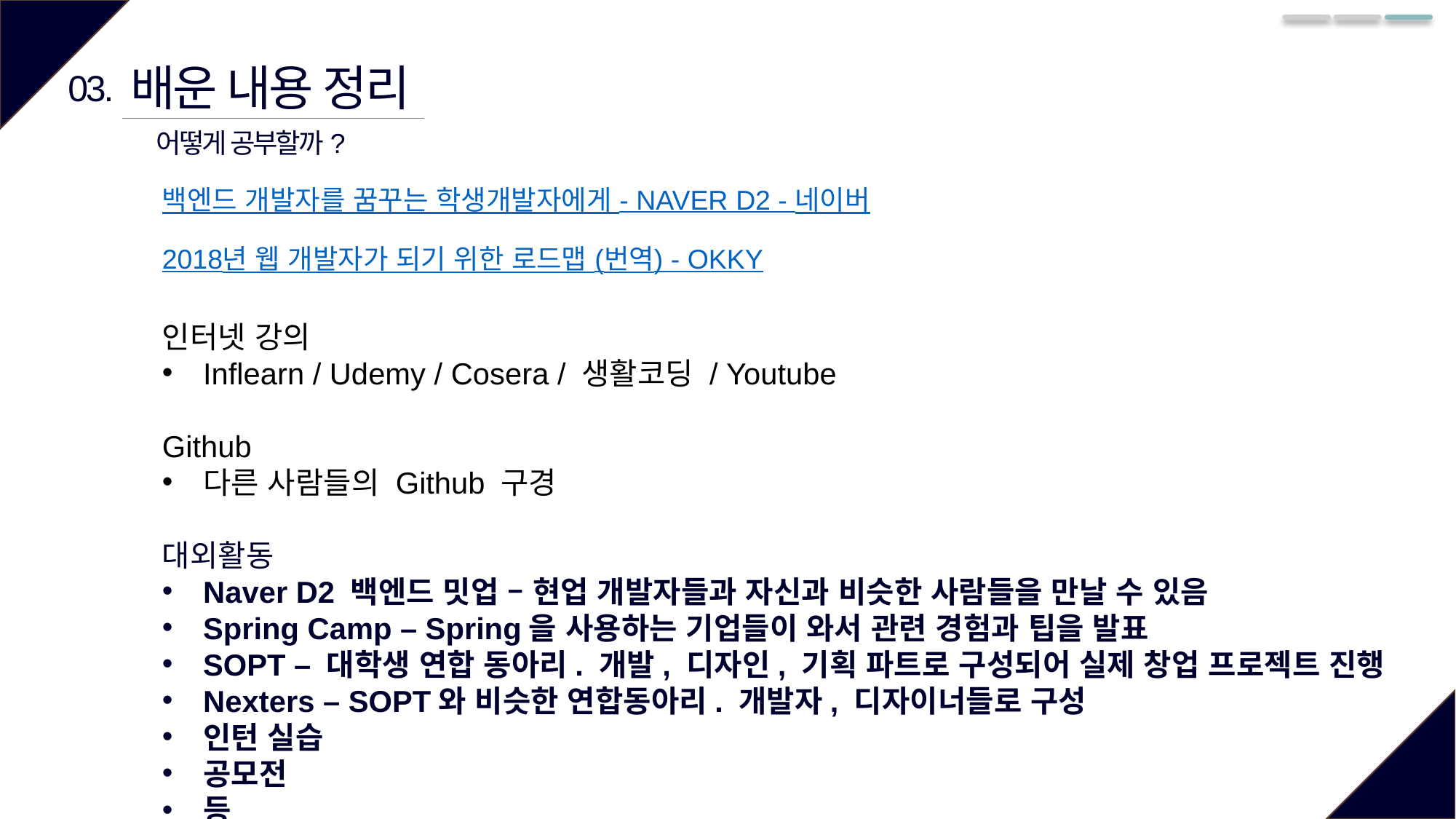

배운 내용 정리
03.
어떻게 공부할까?
백엔드 개발자를 꿈꾸는 학생개발자에게 - NAVER D2 - 네이버
2018년 웹 개발자가 되기 위한 로드맵 (번역) - OKKY

인터넷 강의
Inflearn / Udemy / Cosera / 생활코딩 / Youtube

Github
다른 사람들의 Github 구경
대외활동
Naver D2 백엔드 밋업 – 현업 개발자들과 자신과 비슷한 사람들을 만날 수 있음
Spring Camp – Spring을 사용하는 기업들이 와서 관련 경험과 팁을 발표
SOPT – 대학생 연합 동아리. 개발, 디자인, 기획 파트로 구성되어 실제 창업 프로젝트 진행
Nexters – SOPT와 비슷한 연합동아리. 개발자, 디자이너들로 구성
인턴 실습
공모전
등